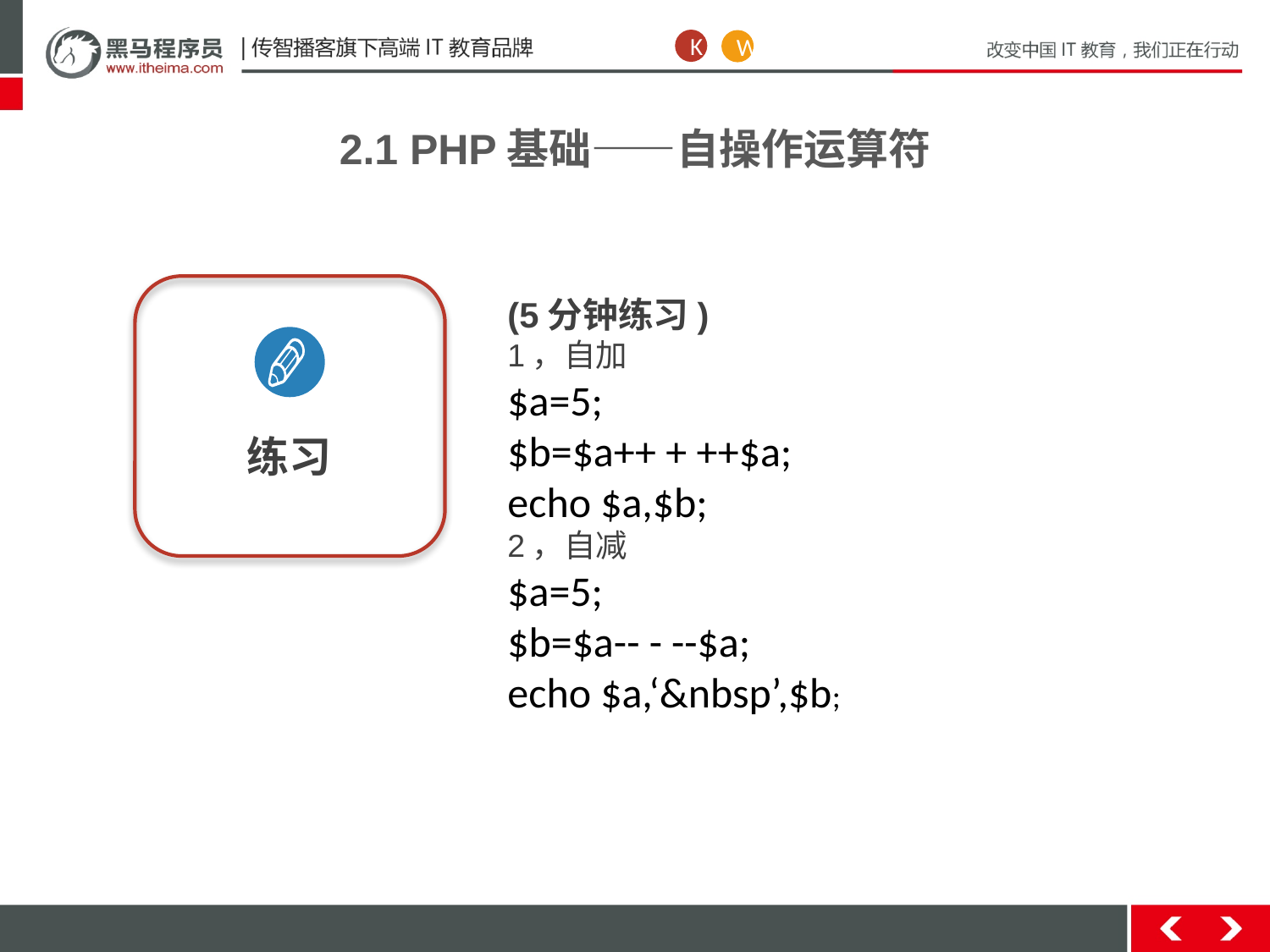

K
W
2.1 PHP基础——自操作运算符

练习
(5分钟练习)
1，自加
$a=5;
$b=$a++ + ++$a;
echo $a,$b;
2，自减
$a=5;
$b=$a-- - --$a;
echo $a,‘&nbsp’,$b;